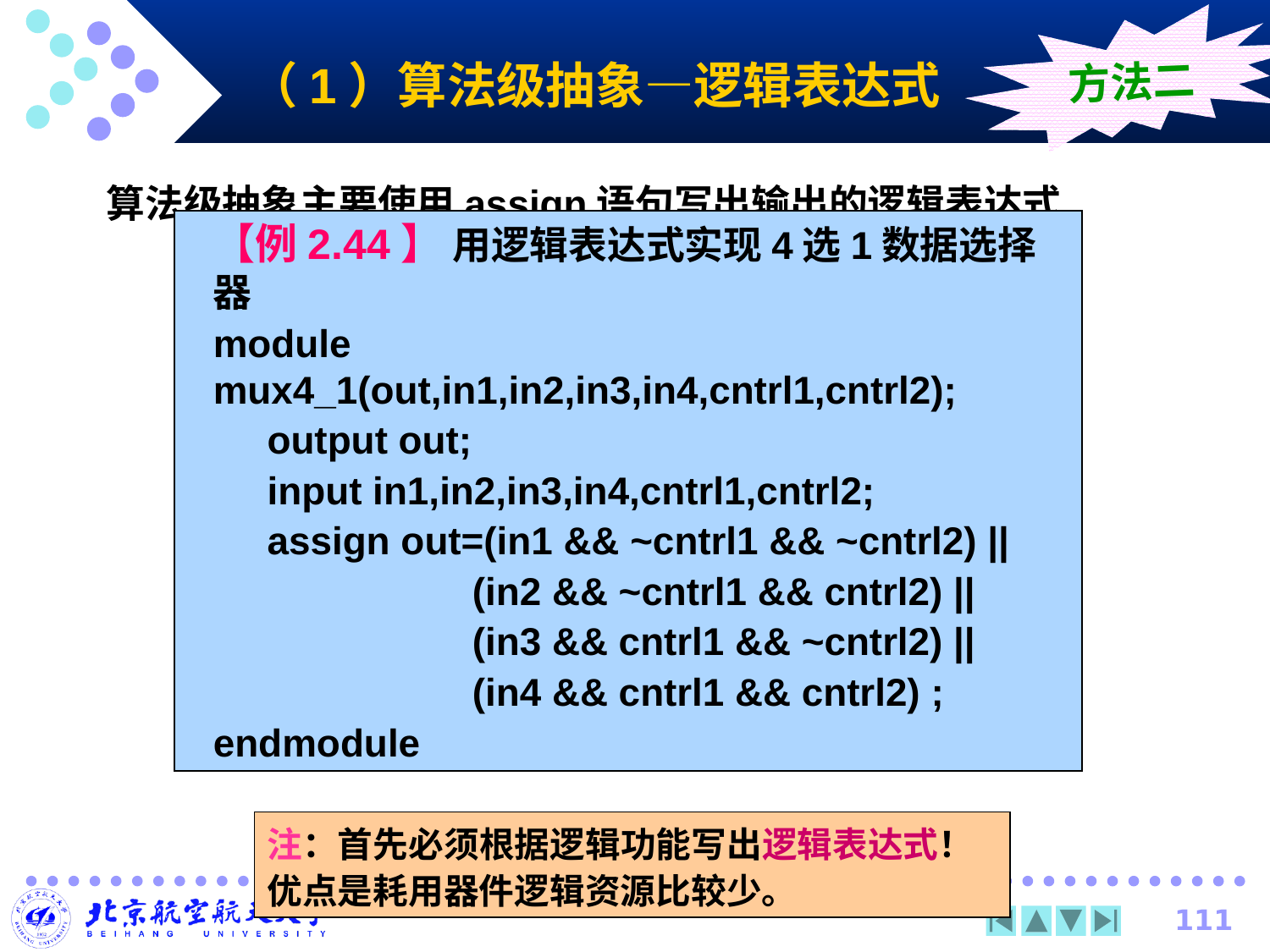

方法二
# （1）算法级抽象—逻辑表达式
算法级抽象主要使用assign语句写出输出的逻辑表达式
【例2.44】 用逻辑表达式实现4选1数据选择器
module mux4_1(out,in1,in2,in3,in4,cntrl1,cntrl2);
     output out;
     input in1,in2,in3,in4,cntrl1,cntrl2;
     assign out=(in1 && ~cntrl1 && ~cntrl2) ||
                        (in2 && ~cntrl1 && cntrl2) ||
                        (in3 && cntrl1 && ~cntrl2) ||
                        (in4 && cntrl1 && cntrl2) ;
endmodule
注：首先必须根据逻辑功能写出逻辑表达式！
优点是耗用器件逻辑资源比较少。
111